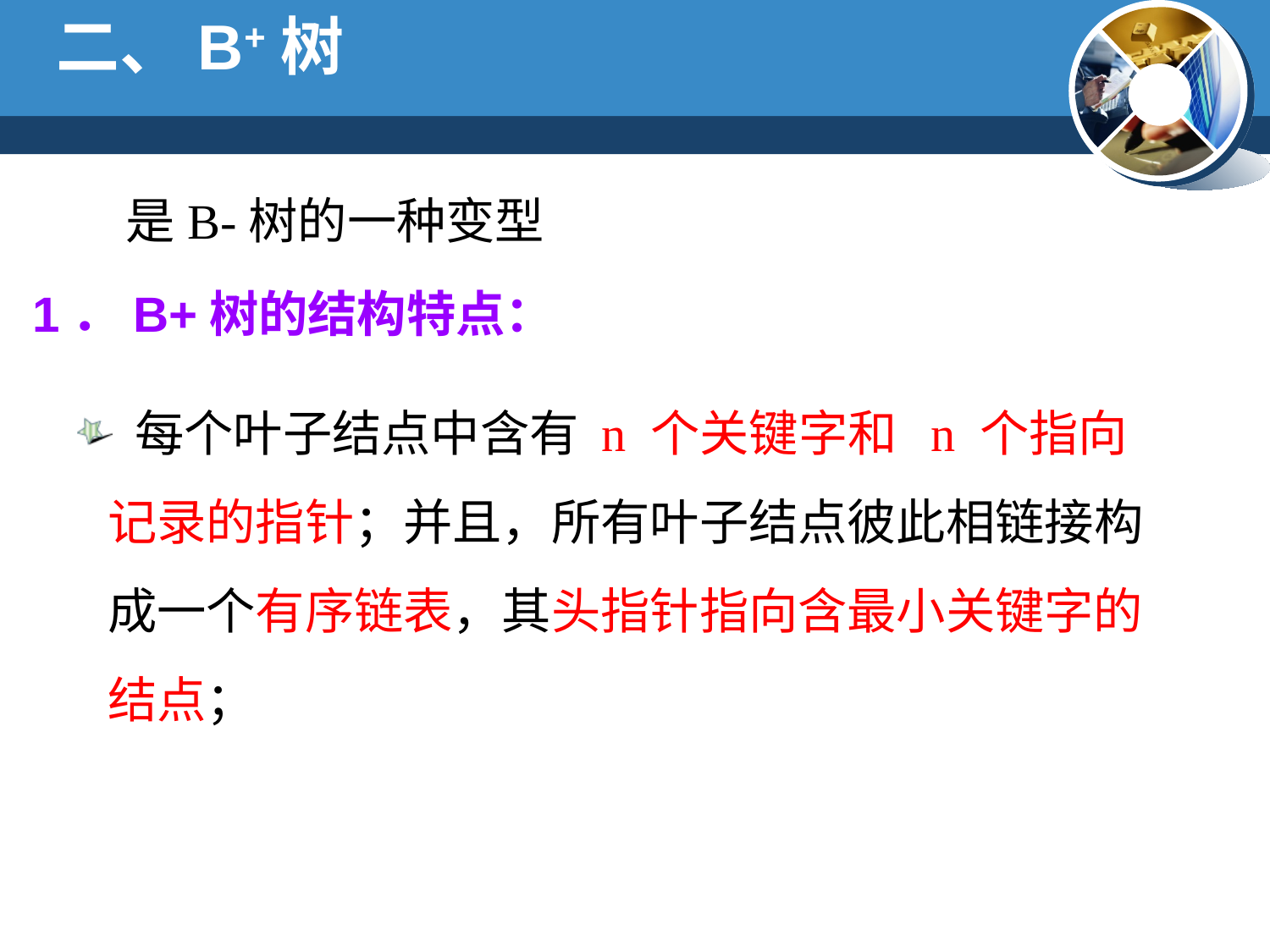

二、B+树

是B-树的一种变型

1．B+树的结构特点：
 每个叶子结点中含有 n 个关键字和  n 个指向记录的指针；并且，所有叶子结点彼此相链接构成一个有序链表，其头指针指向含最小关键字的结点；